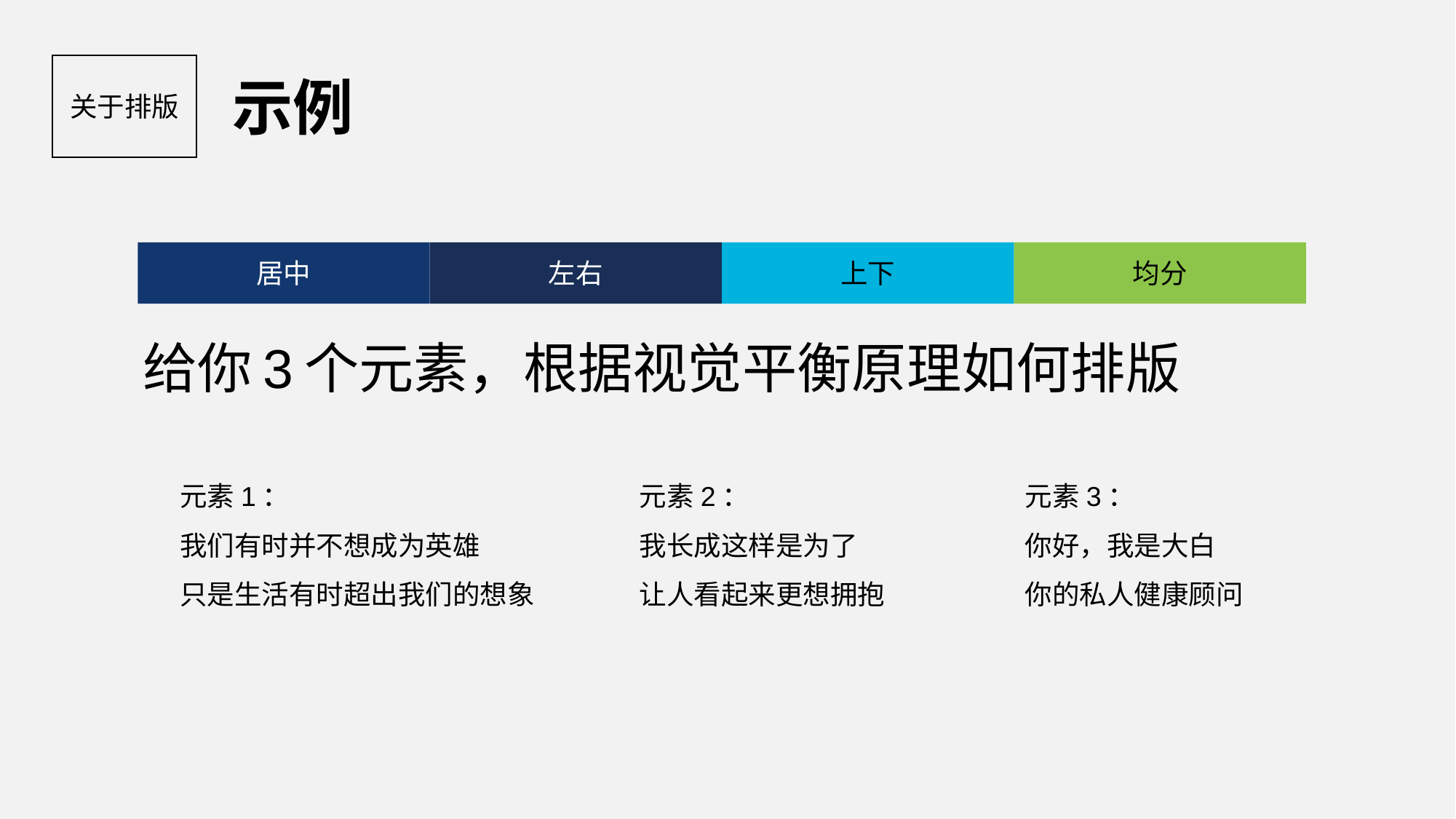

示例
关于排版

居中
左右
上下
均分
# 给你3个元素，根据视觉平衡原理如何排版
元素1：
我们有时并不想成为英雄
只是生活有时超出我们的想象
元素2：
我长成这样是为了
让人看起来更想拥抱
元素3：
你好，我是大白
你的私人健康顾问